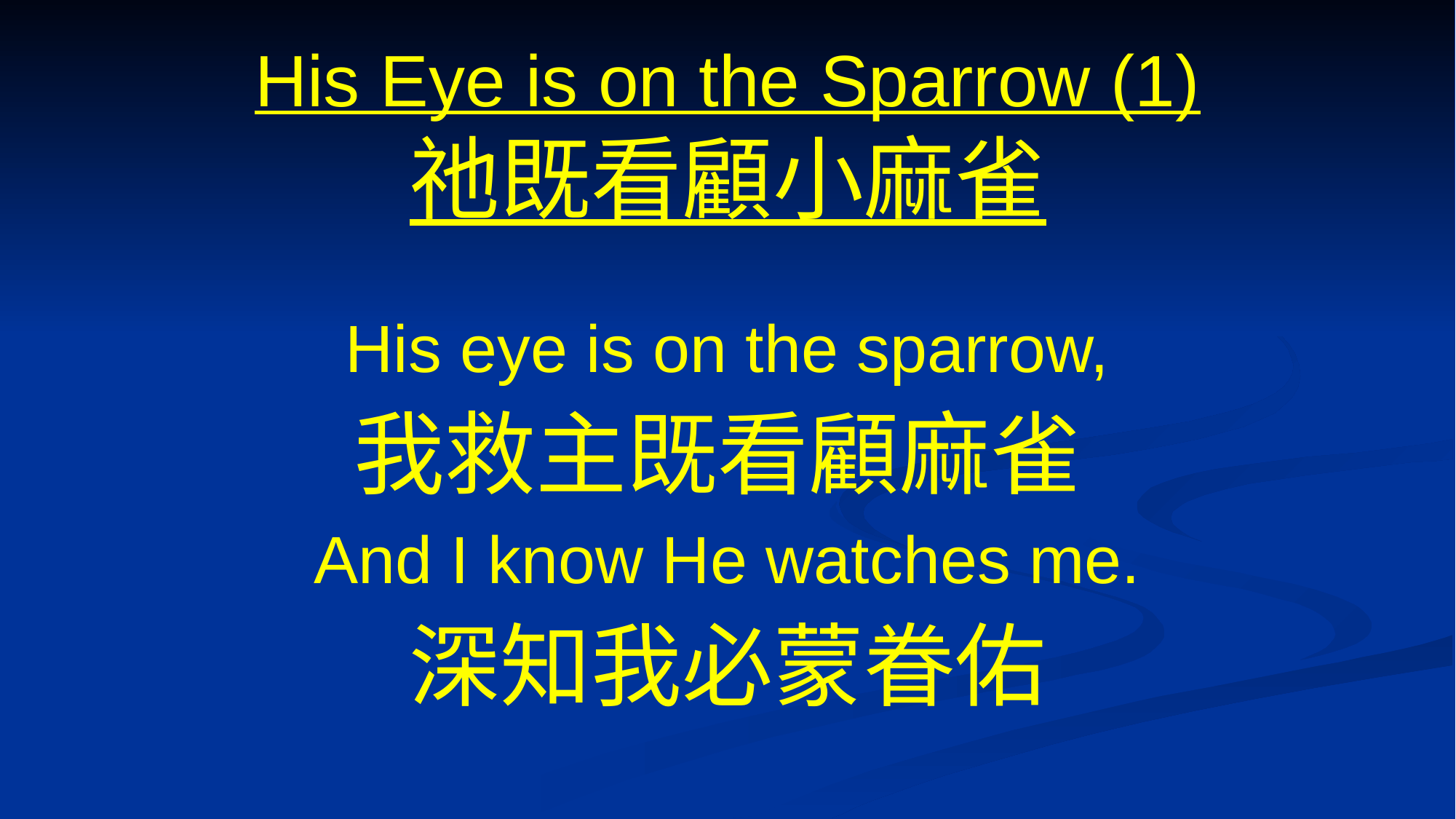

# His Eye is on the Sparrow (1) 祂既看顧小麻雀
His eye is on the sparrow,
我救主既看顧麻雀
And I know He watches me.
深知我必蒙眷佑